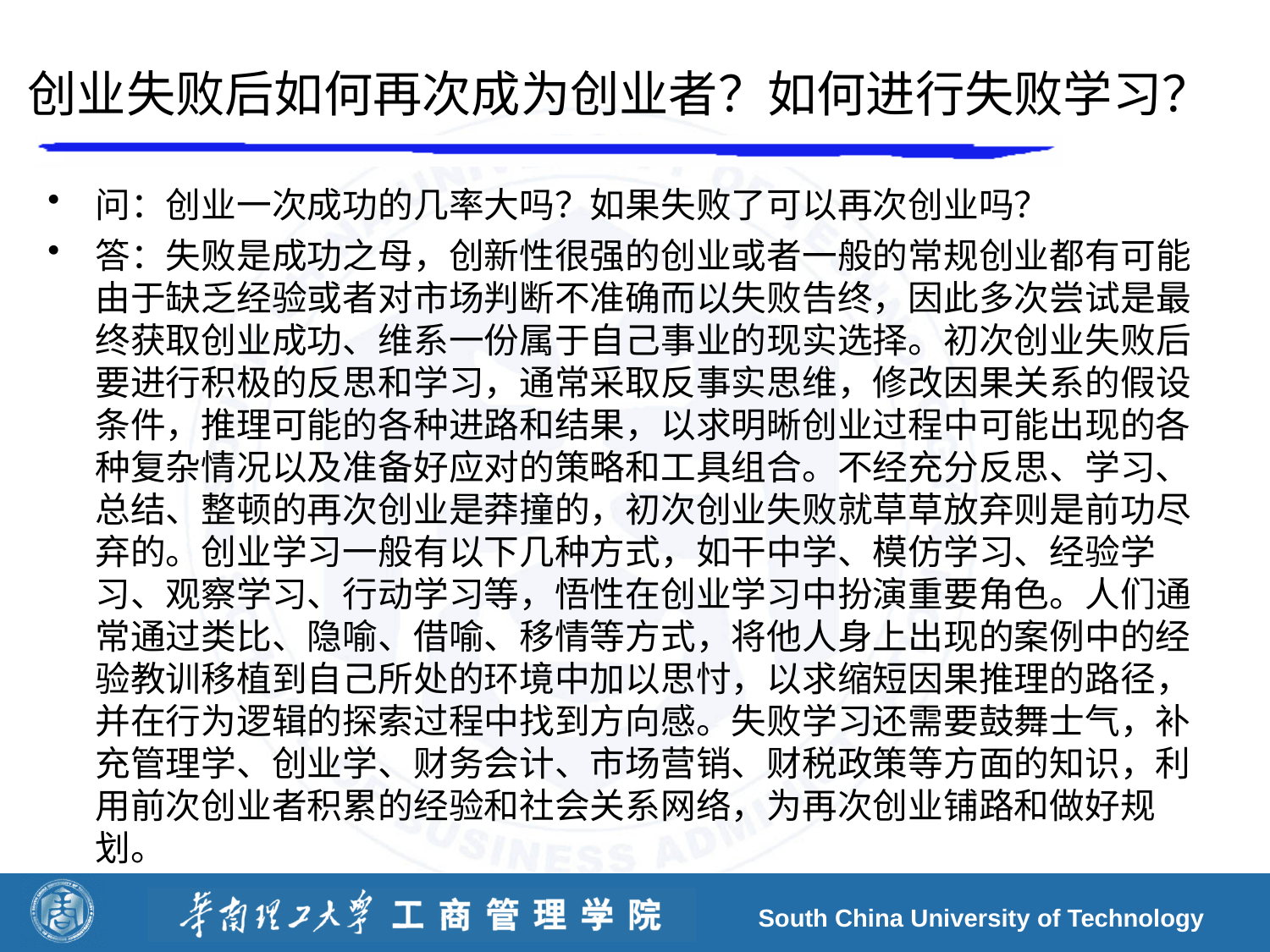

# 创业失败后如何再次成为创业者？如何进行失败学习？
问：创业一次成功的几率大吗？如果失败了可以再次创业吗？
答：失败是成功之母，创新性很强的创业或者一般的常规创业都有可能由于缺乏经验或者对市场判断不准确而以失败告终，因此多次尝试是最终获取创业成功、维系一份属于自己事业的现实选择。初次创业失败后要进行积极的反思和学习，通常采取反事实思维，修改因果关系的假设条件，推理可能的各种进路和结果，以求明晰创业过程中可能出现的各种复杂情况以及准备好应对的策略和工具组合。不经充分反思、学习、总结、整顿的再次创业是莽撞的，初次创业失败就草草放弃则是前功尽弃的。创业学习一般有以下几种方式，如干中学、模仿学习、经验学习、观察学习、行动学习等，悟性在创业学习中扮演重要角色。人们通常通过类比、隐喻、借喻、移情等方式，将他人身上出现的案例中的经验教训移植到自己所处的环境中加以思忖，以求缩短因果推理的路径，并在行为逻辑的探索过程中找到方向感。失败学习还需要鼓舞士气，补充管理学、创业学、财务会计、市场营销、财税政策等方面的知识，利用前次创业者积累的经验和社会关系网络，为再次创业铺路和做好规划。
South China University of Technology